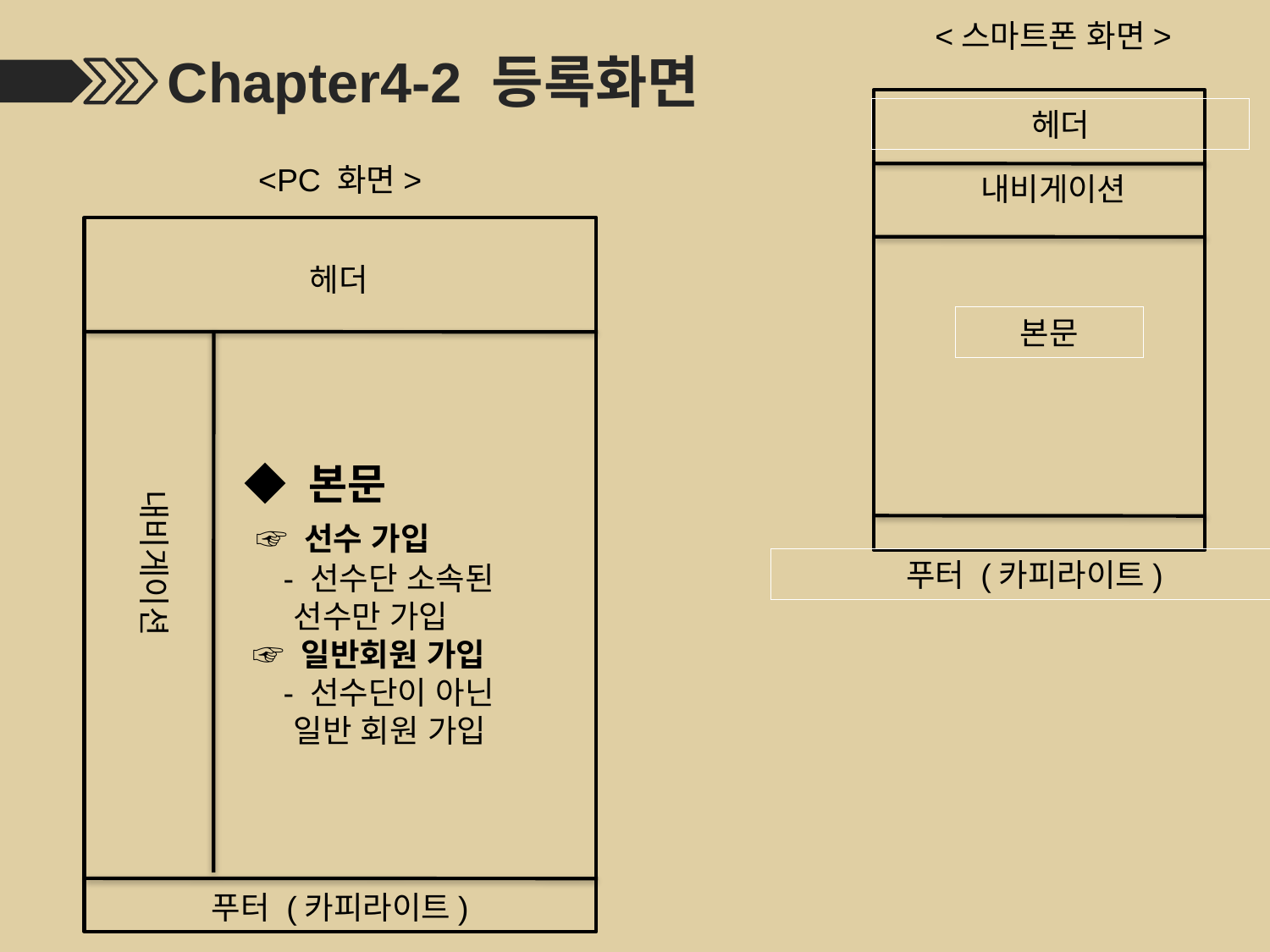

<스마트폰 화면>

헤더
내비게이션
본문
푸터 (카피라이트)
Chapter4-2 등록화면

<PC 화면>

헤더
◆ 본문
 ☞ 선수 가입
　- 선수단 소속된
　  선수만 가입
 ☞ 일반회원 가입
　- 선수단이 아닌
　  일반 회원 가입

내비게이션
푸터 (카피라이트)